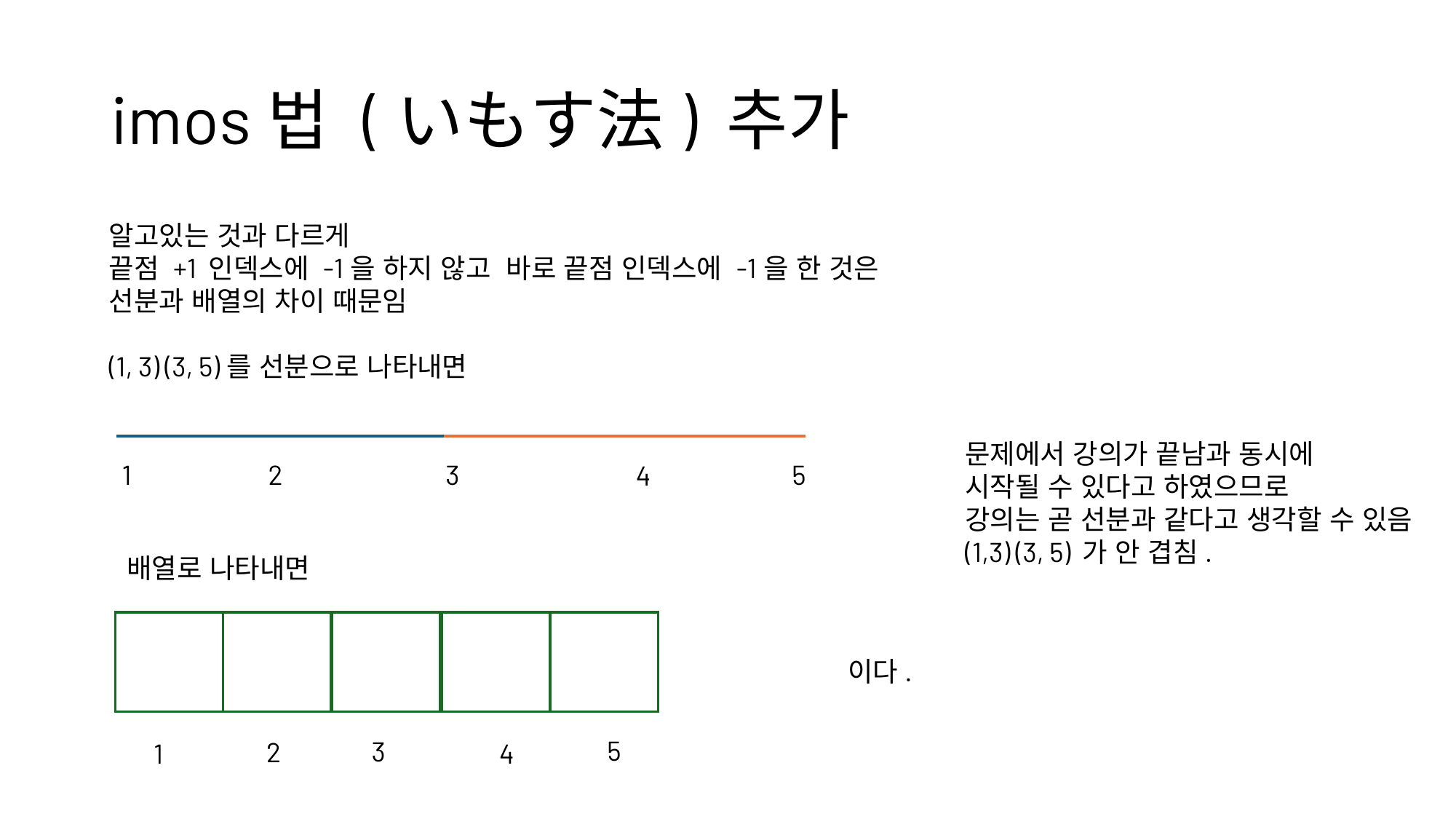

# imos법 (いもす法) 추가
알고있는 것과 다르게
끝점 +1 인덱스에 -1을 하지 않고  바로 끝점 인덱스에 -1을 한 것은
선분과 배열의 차이 때문임

(1, 3) (3, 5)를 선분으로 나타내면
문제에서 강의가 끝남과 동시에
시작될 수 있다고 하였으므로
강의는 곧 선분과 같다고 생각할 수 있음
(1,3) (3, 5) 가 안 겹침.
1
2
3
5
4
배열로 나타내면

이다.
5
3
2
1
4